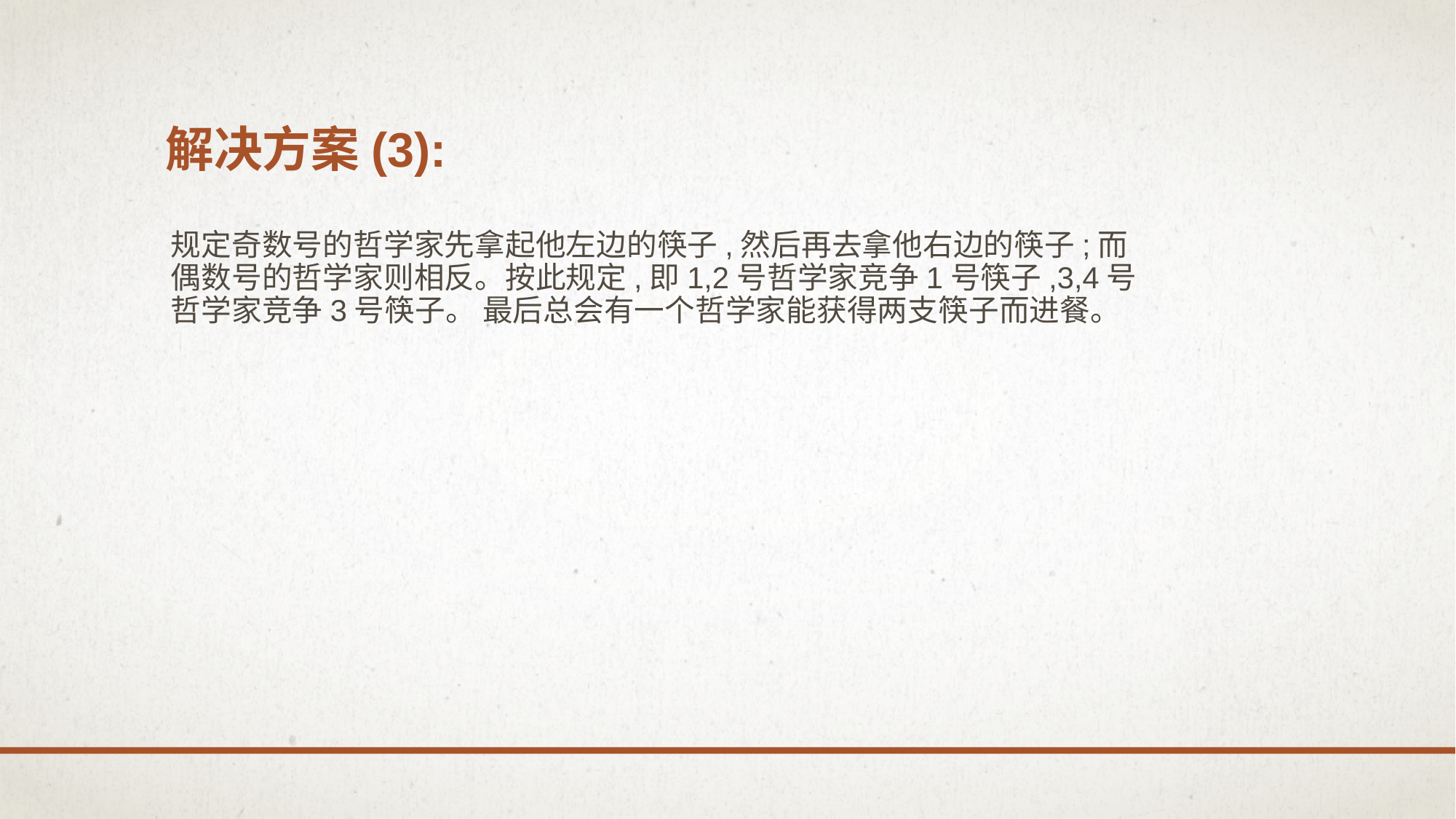

# 解决方案(3):
规定奇数号的哲学家先拿起他左边的筷子,然后再去拿他右边的筷子;而偶数号的哲学家则相反。按此规定,即1,2号哲学家竞争1号筷子,3,4号哲学家竞争3号筷子。 最后总会有一个哲学家能获得两支筷子而进餐。